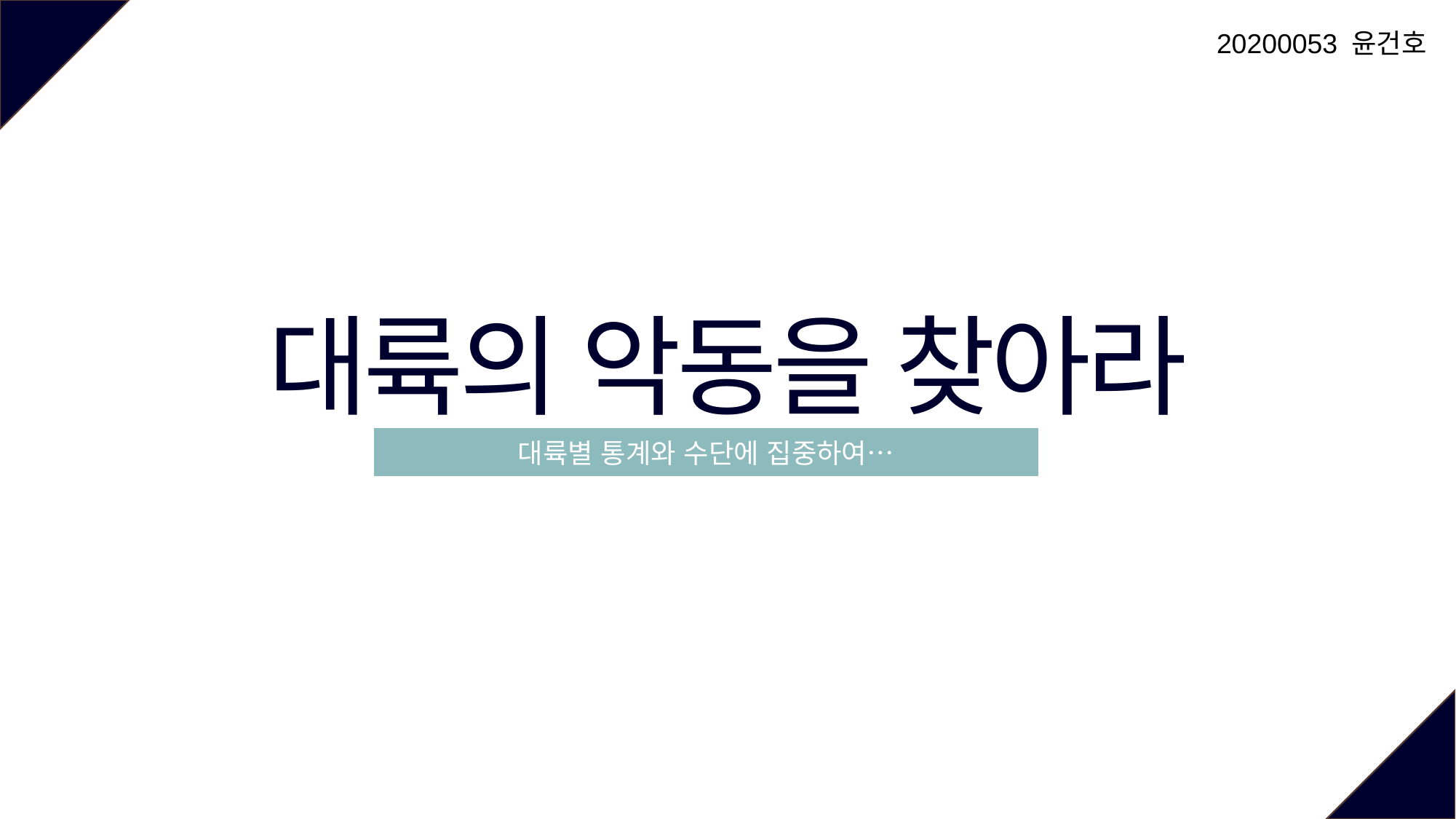

20200053 윤건호
대륙의 악동을 찾아라
대륙별 통계와 수단에 집중하여…